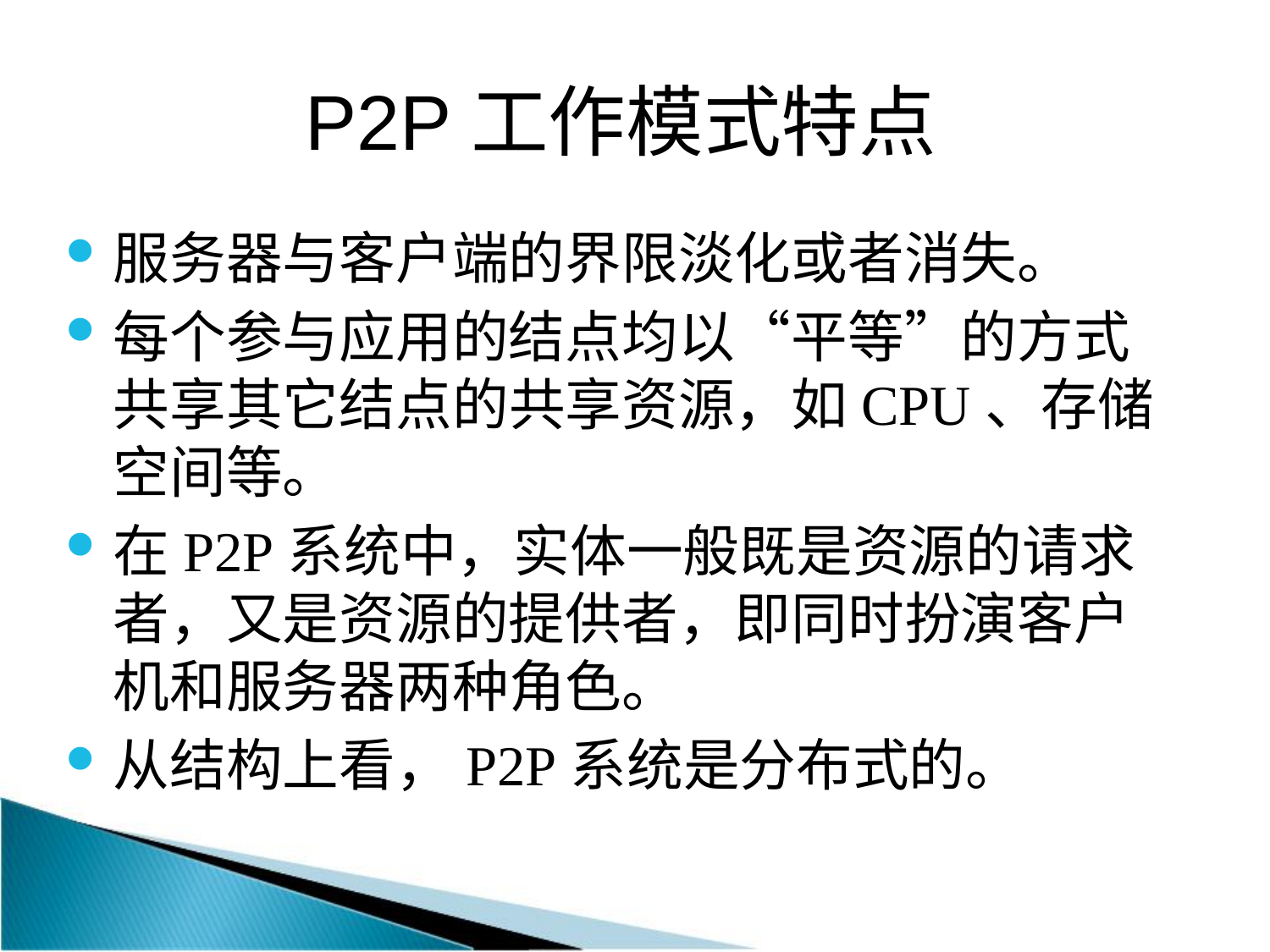

# P2P工作模式特点
服务器与客户端的界限淡化或者消失。
每个参与应用的结点均以“平等”的方式共享其它结点的共享资源，如CPU、存储空间等。
在P2P系统中，实体一般既是资源的请求者，又是资源的提供者，即同时扮演客户机和服务器两种角色。
从结构上看，P2P系统是分布式的。